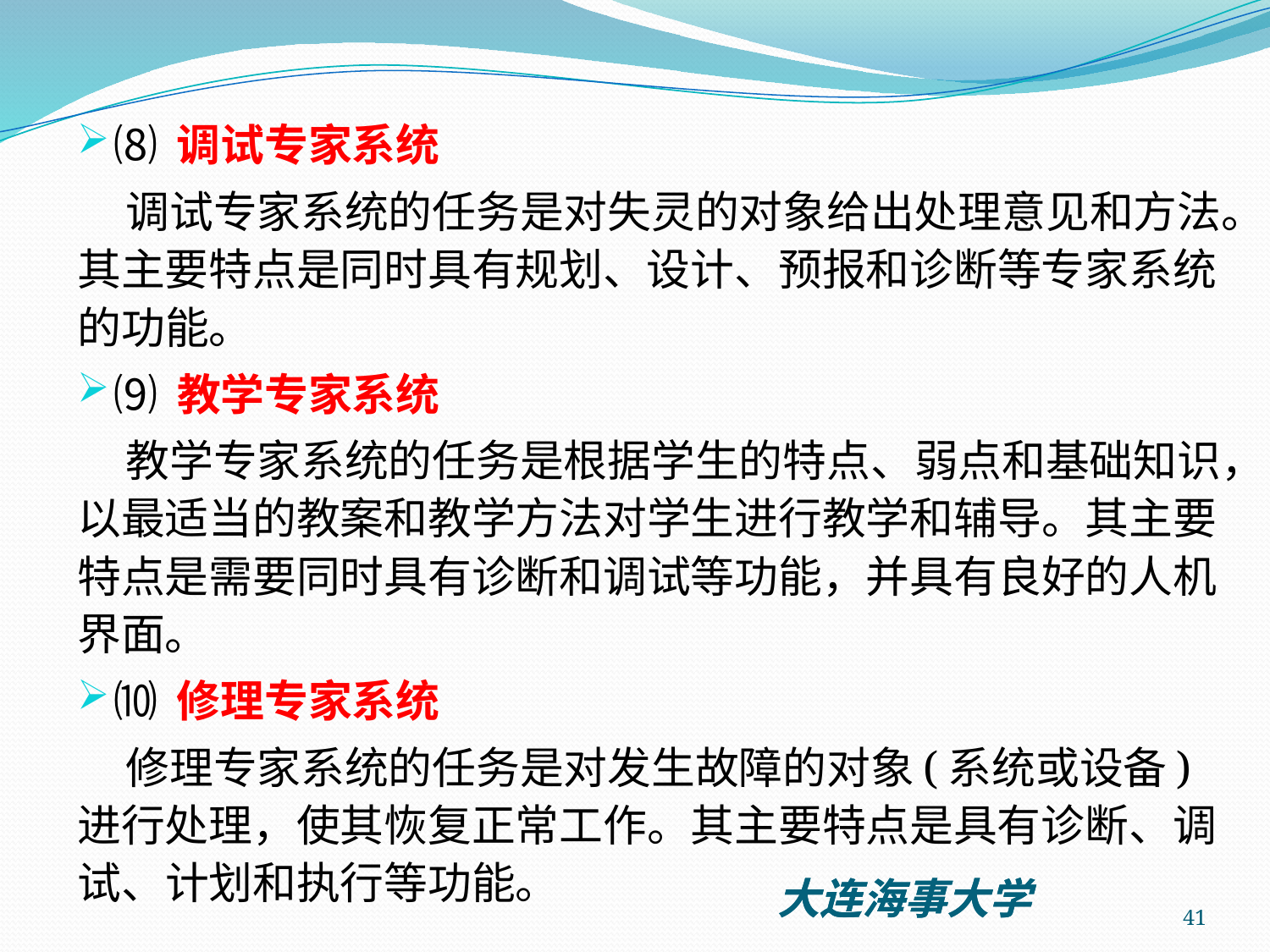

⑻ 调试专家系统
    调试专家系统的任务是对失灵的对象给出处理意见和方法。其主要特点是同时具有规划、设计、预报和诊断等专家系统的功能。
⑼ 教学专家系统
    教学专家系统的任务是根据学生的特点、弱点和基础知识，以最适当的教案和教学方法对学生进行教学和辅导。其主要特点是需要同时具有诊断和调试等功能，并具有良好的人机界面。
⑽ 修理专家系统
    修理专家系统的任务是对发生故障的对象(系统或设备)进行处理，使其恢复正常工作。其主要特点是具有诊断、调试、计划和执行等功能。

41